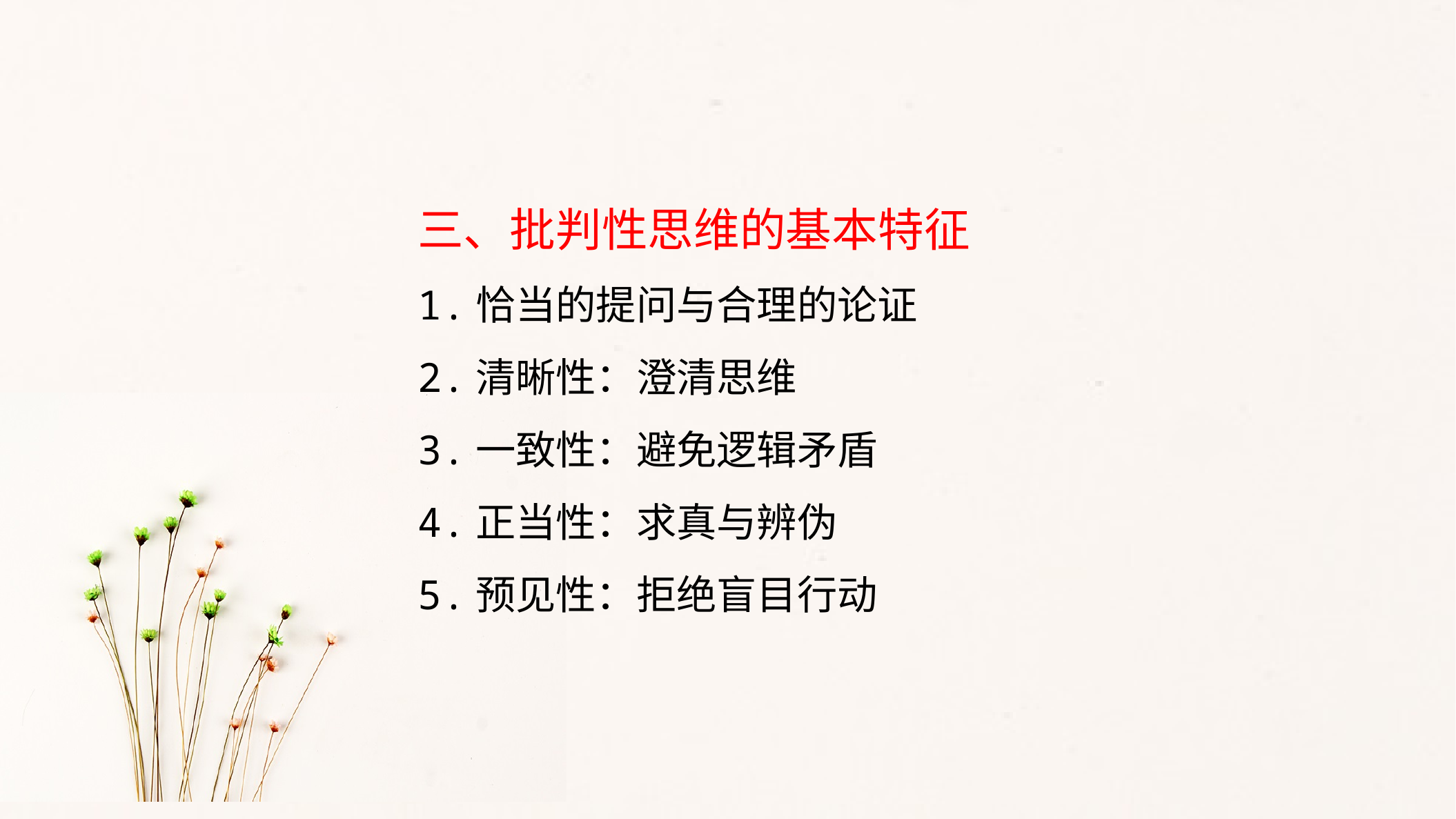

三、批判性思维的基本特征
1.恰当的提问与合理的论证
2.清晰性：澄清思维
3.一致性：避免逻辑矛盾
4.正当性：求真与辨伪
5.预见性：拒绝盲目行动